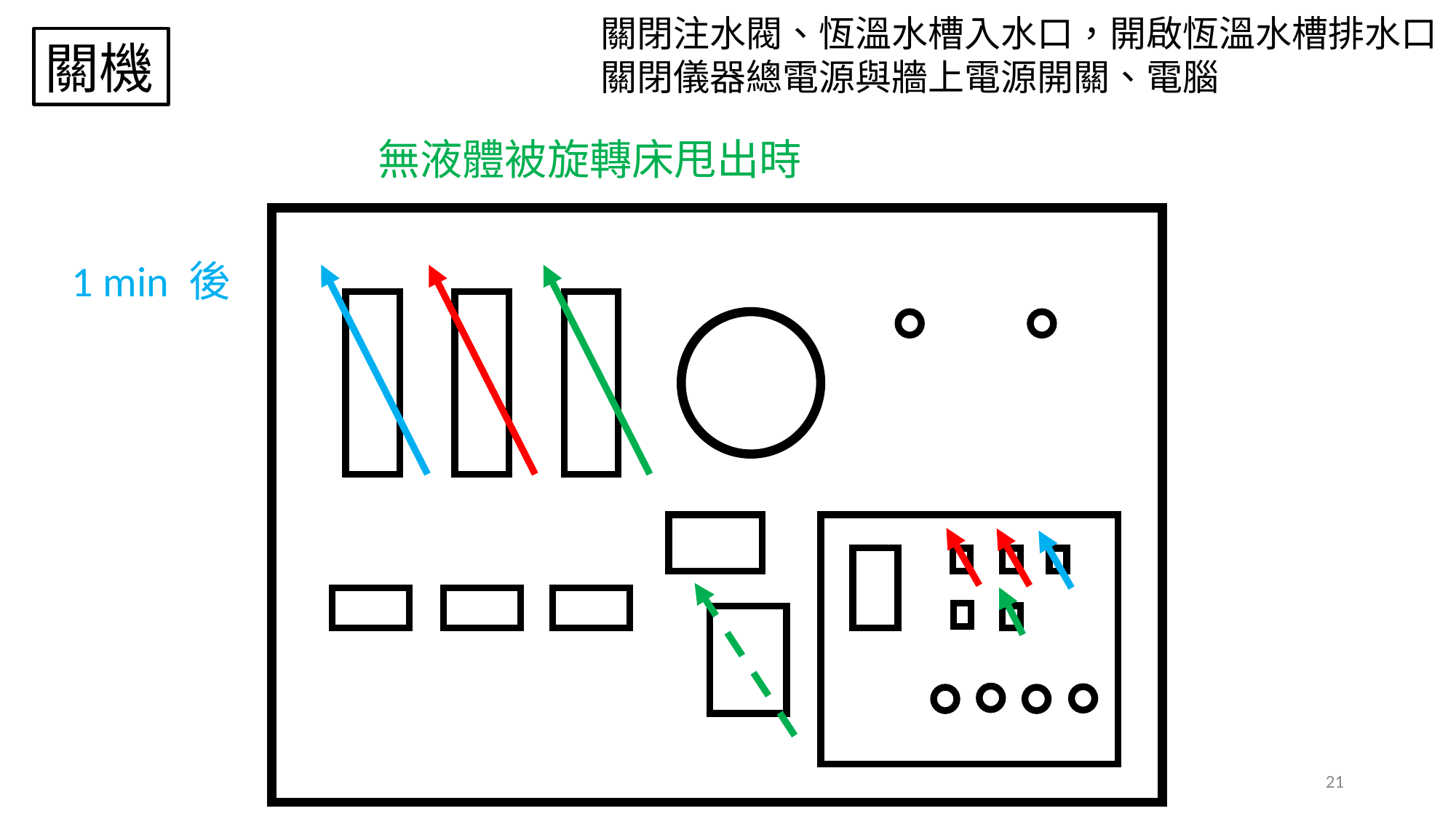

關閉注水閥、恆溫水槽入水口，開啟恆溫水槽排水口
關閉儀器總電源與牆上電源開關、電腦
關機
無液體被旋轉床甩出時

1 min 後
21